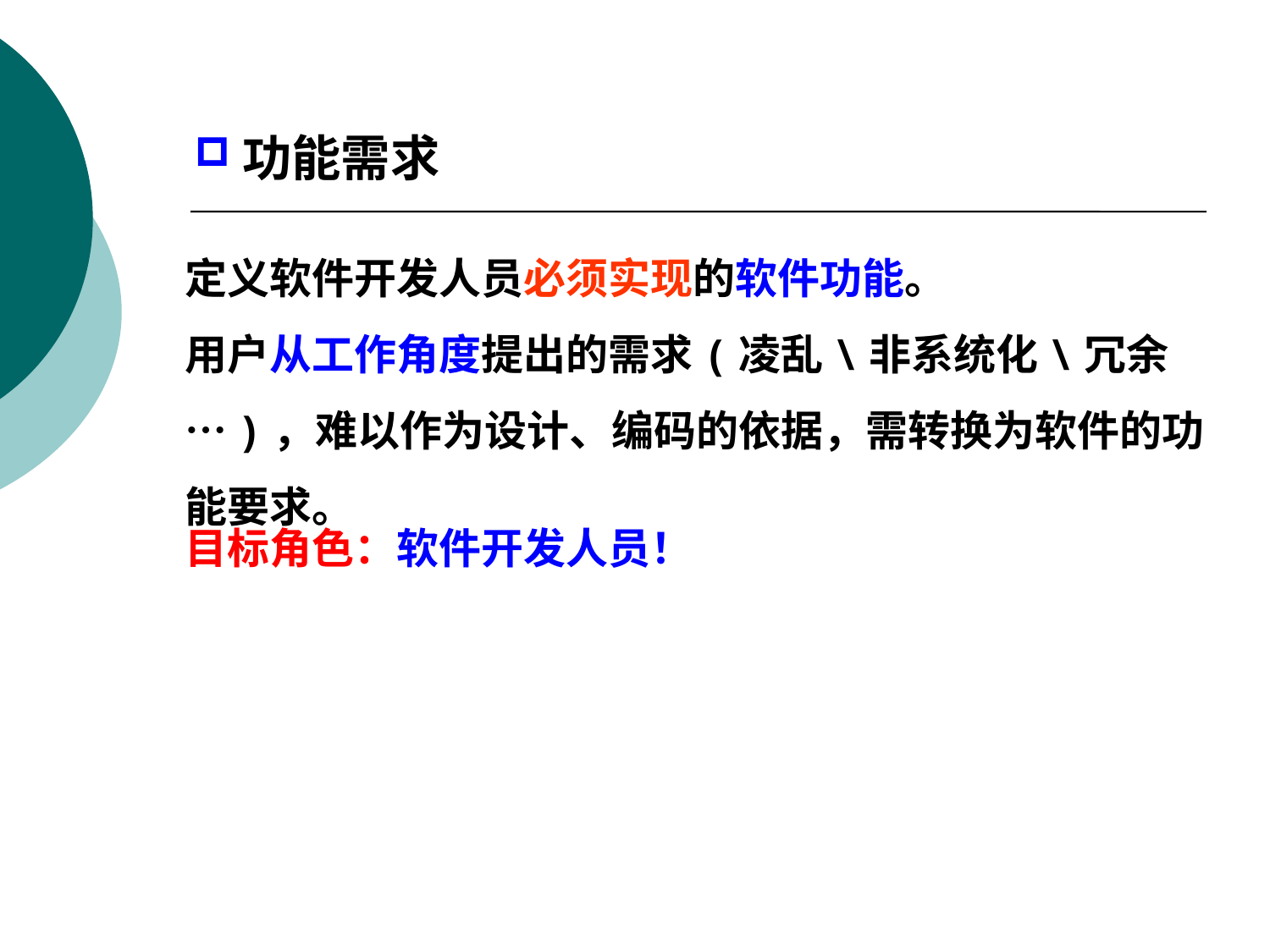

功能需求
定义软件开发人员必须实现的软件功能。
用户从工作角度提出的需求(凌乱\非系统化\冗余…)，难以作为设计、编码的依据，需转换为软件的功能要求。
目标角色：软件开发人员！